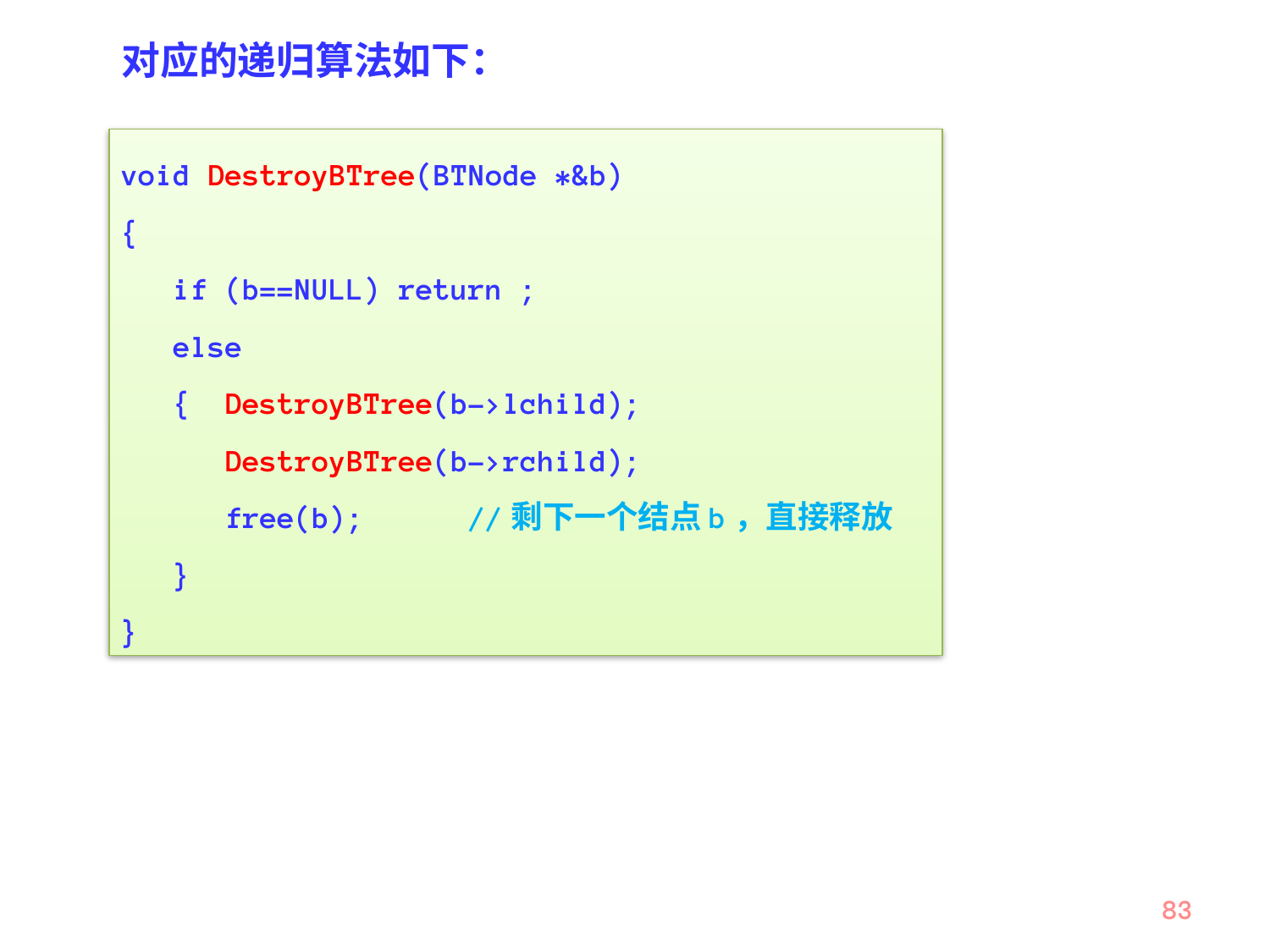

对应的递归算法如下：
void DestroyBTree(BTNode *&b)
{
   if (b==NULL) return ;
   else
   {  DestroyBTree(b->lchild);
      DestroyBTree(b->rchild);
      free(b);      //剩下一个结点b，直接释放
   }
}
83